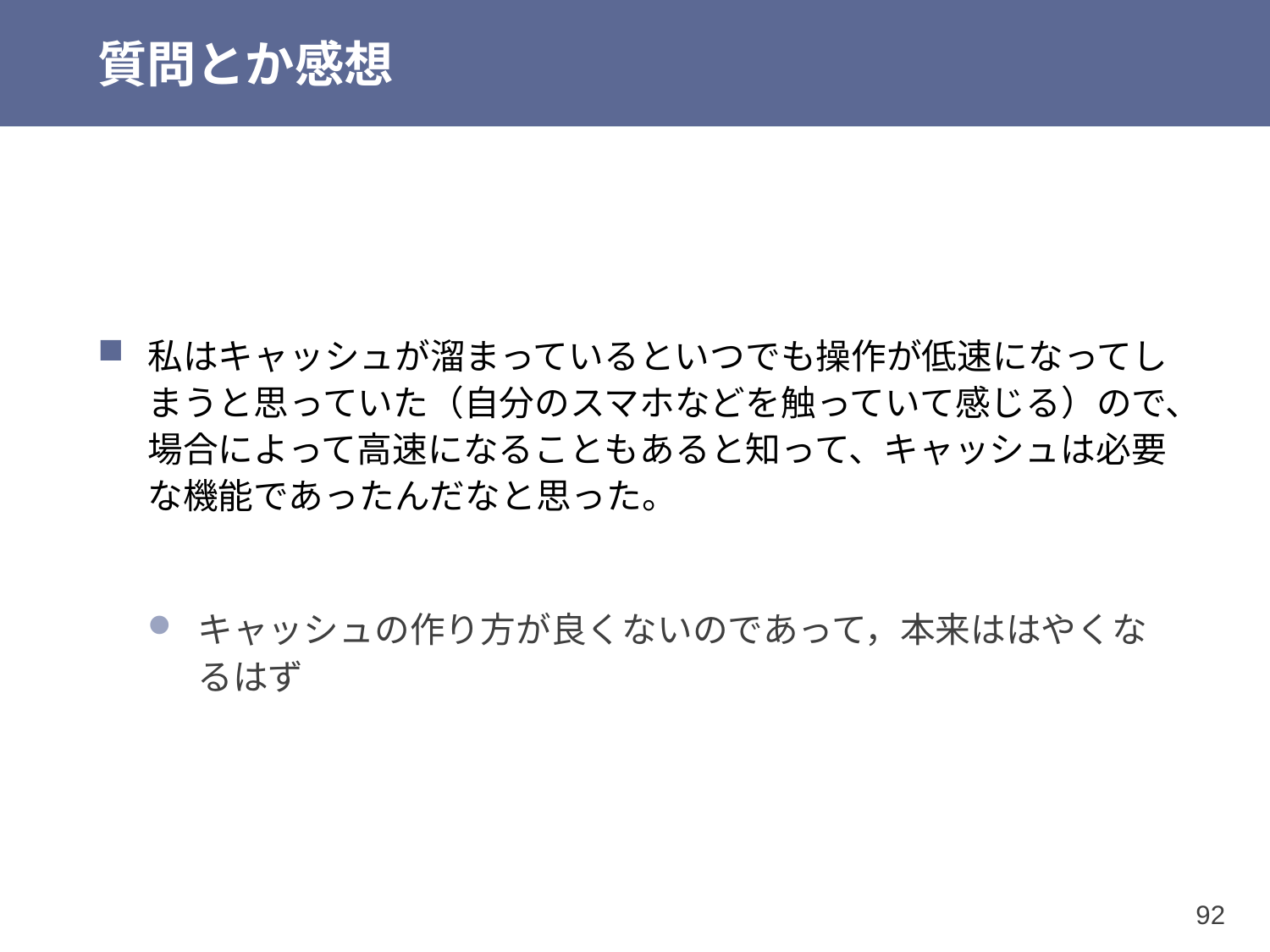

# 質問とか感想
私はキャッシュが溜まっているといつでも操作が低速になってしまうと思っていた（自分のスマホなどを触っていて感じる）ので、場合によって高速になることもあると知って、キャッシュは必要な機能であったんだなと思った。

キャッシュの作り方が良くないのであって，本来ははやくなるはず